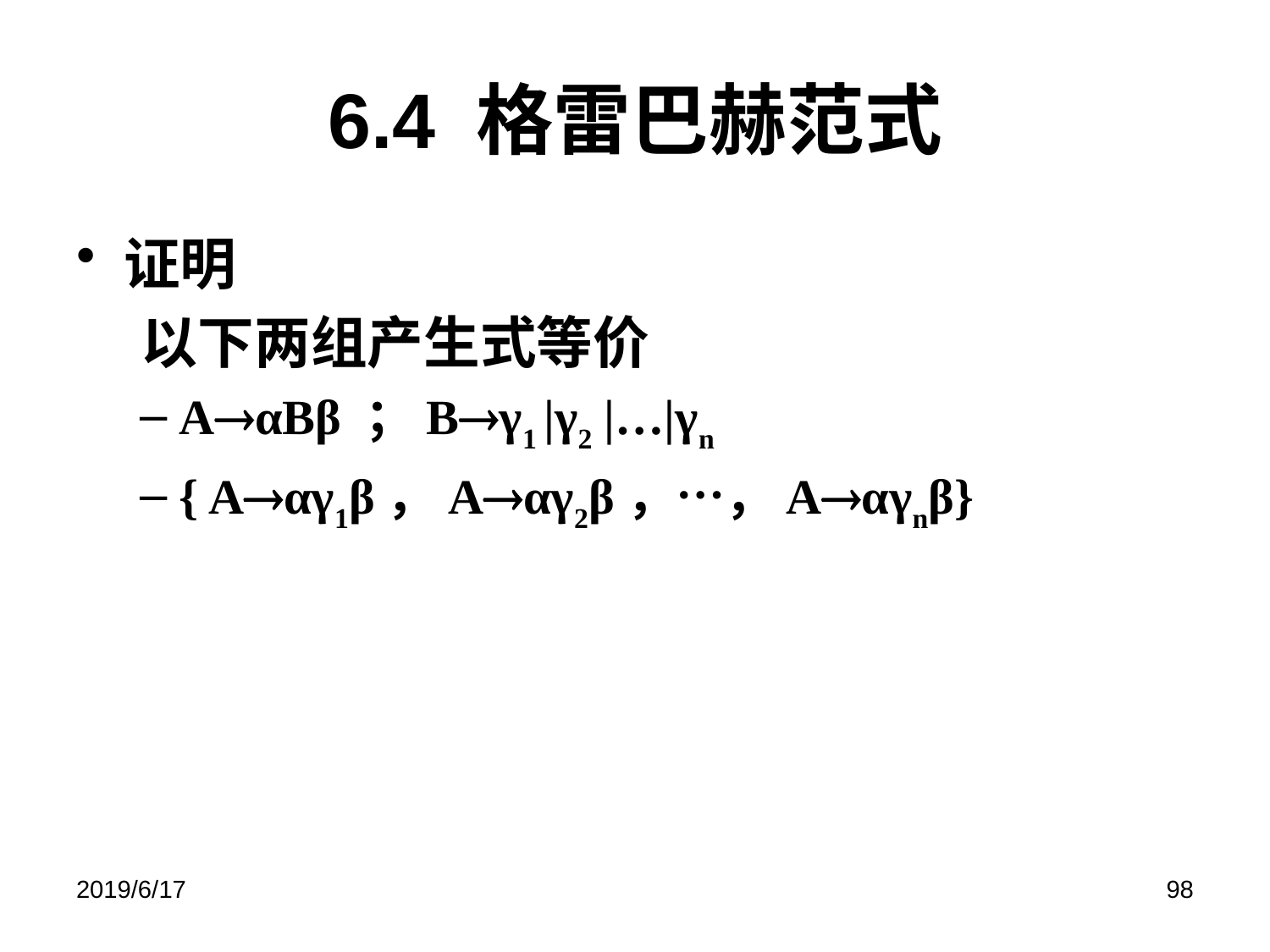

# 6.4 格雷巴赫范式
证明
    以下两组产生式等价
A→αBβ ；B→γ1 |γ2 |…|γn
{ A→αγ1β，A→αγ2β，…，A→αγnβ}
2019/6/17
98